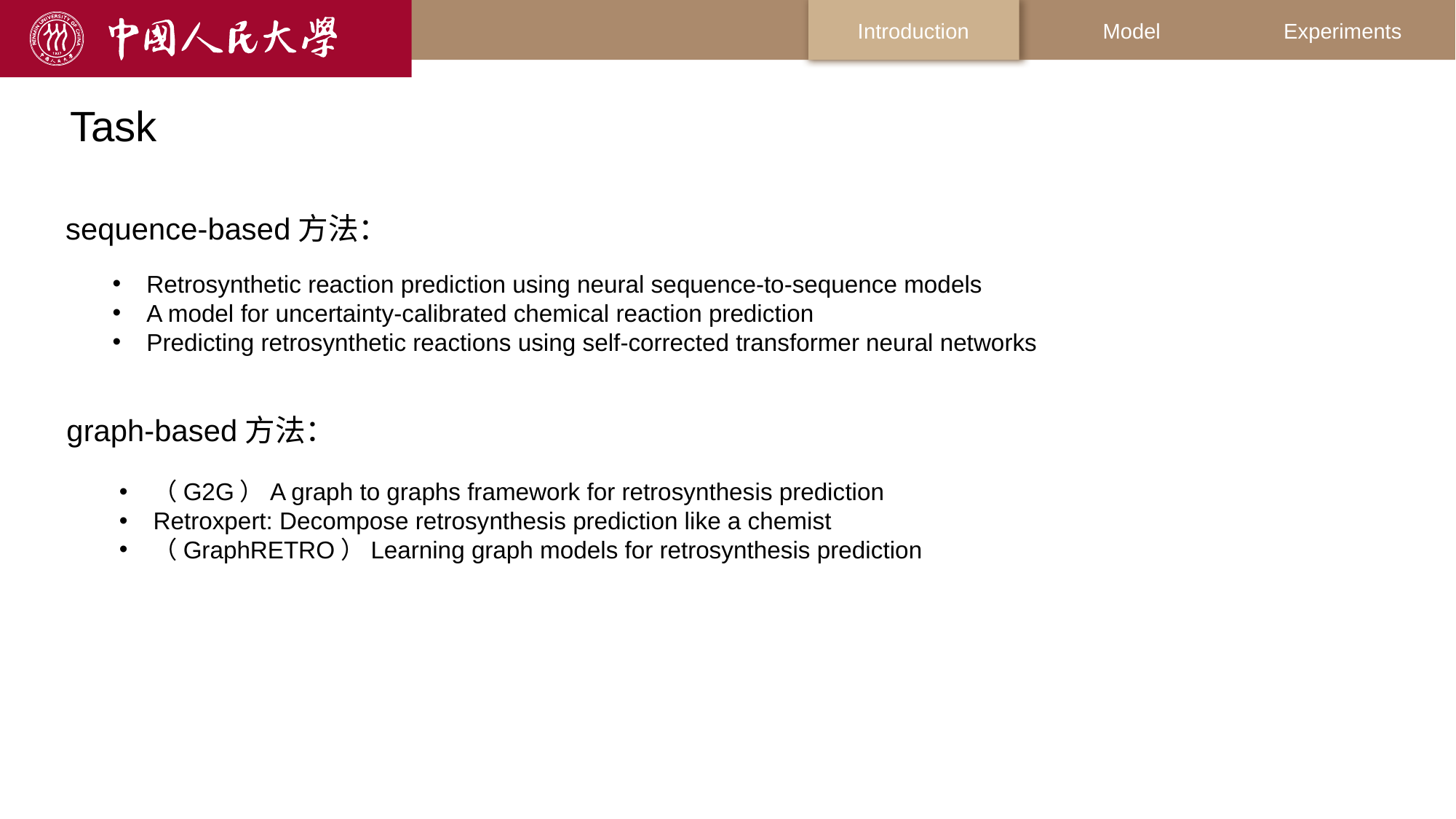

Introduction
Model
Experiments

Task
sequence-based方法：
Retrosynthetic reaction prediction using neural sequence-to-sequence models
A model for uncertainty-calibrated chemical reaction prediction
Predicting retrosynthetic reactions using self-corrected transformer neural networks
graph-based方法：
（G2G）A graph to graphs framework for retrosynthesis prediction
Retroxpert: Decompose retrosynthesis prediction like a chemist
（GraphRETRO）Learning graph models for retrosynthesis prediction